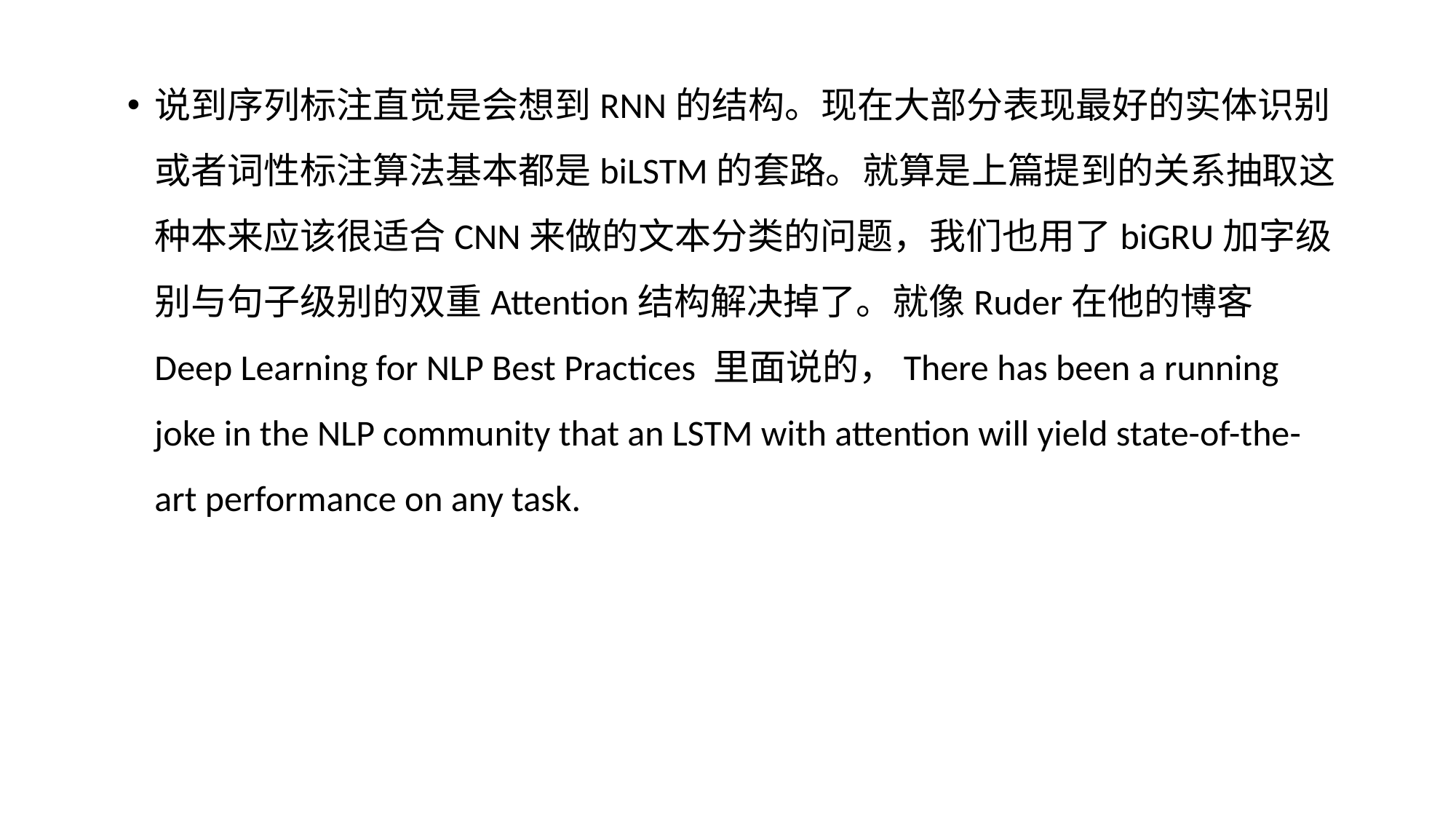

说到序列标注直觉是会想到RNN的结构。现在大部分表现最好的实体识别或者词性标注算法基本都是biLSTM的套路。就算是上篇提到的关系抽取这种本来应该很适合CNN来做的文本分类的问题，我们也用了biGRU加字级别与句子级别的双重Attention结构解决掉了。就像Ruder在他的博客 Deep Learning for NLP Best Practices 里面说的，There has been a running joke in the NLP community that an LSTM with attention will yield state-of-the-art performance on any task.